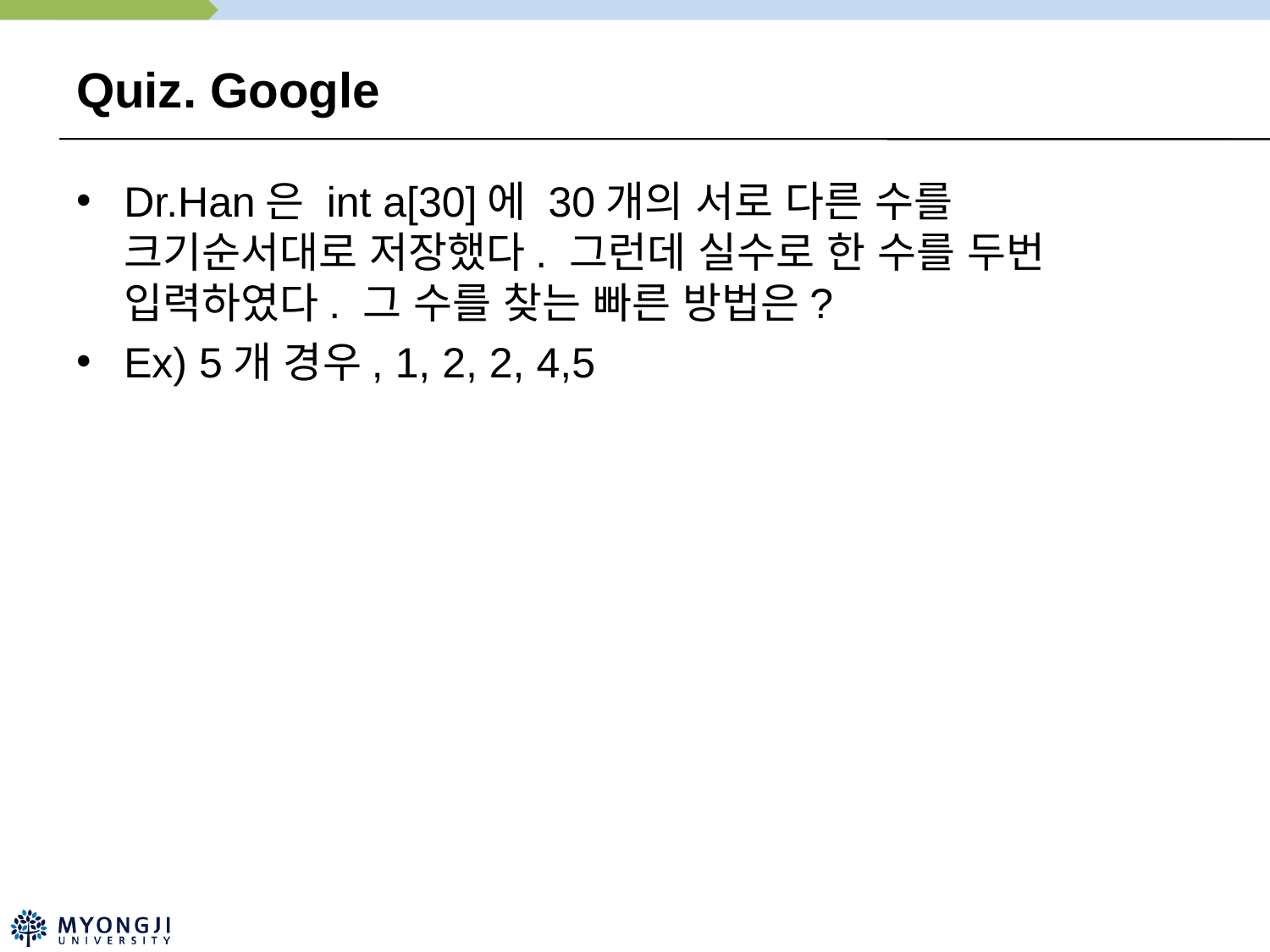

# Quiz. Google
Dr.Han은 int a[30]에 30개의 서로 다른 수를 크기순서대로 저장했다. 그런데 실수로 한 수를 두번 입력하였다. 그 수를 찾는 빠른 방법은?
Ex) 5개 경우, 1, 2, 2, 4,5